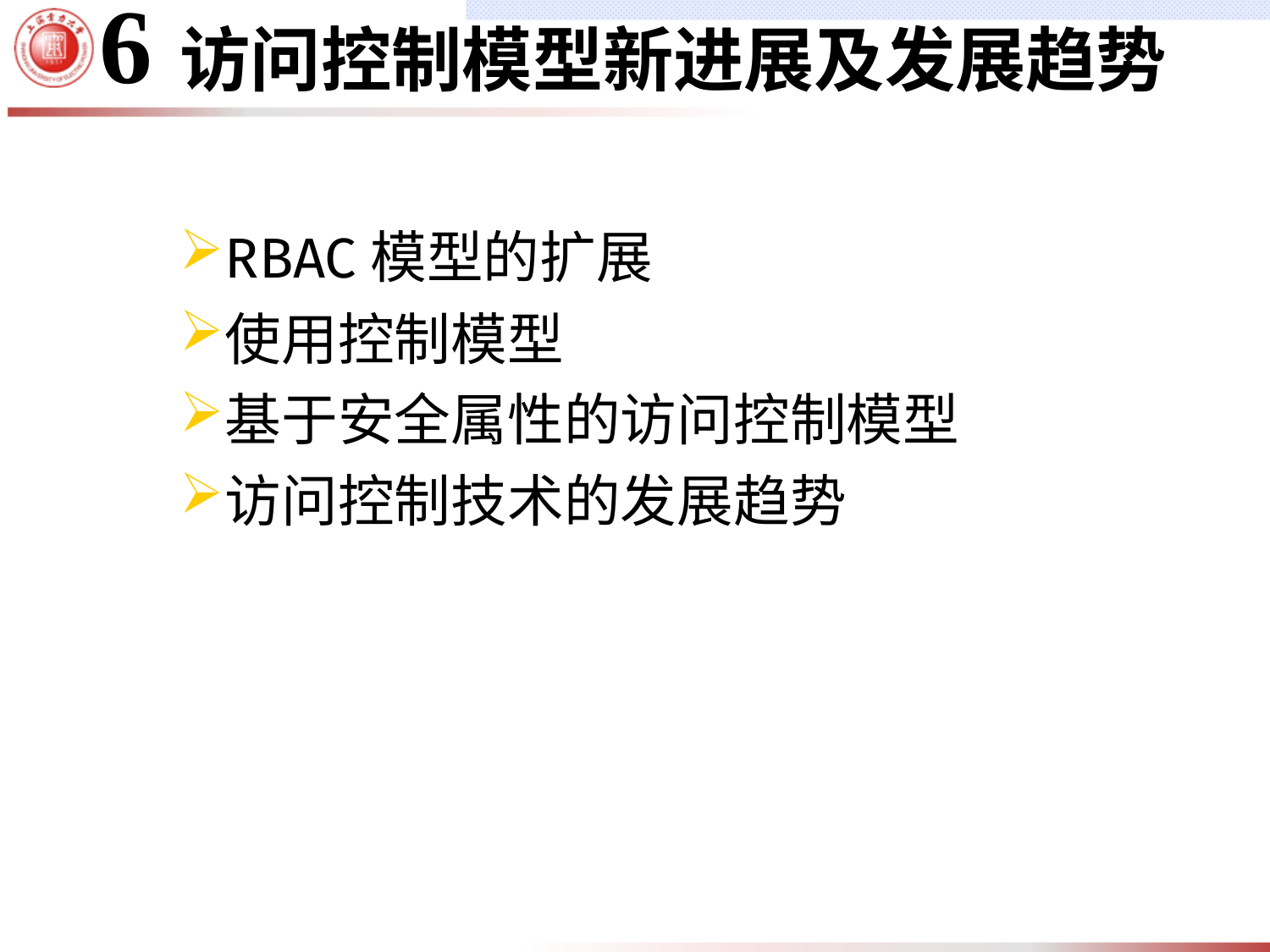

6
访问控制模型新进展及发展趋势
RBAC模型的扩展
使用控制模型
基于安全属性的访问控制模型
访问控制技术的发展趋势